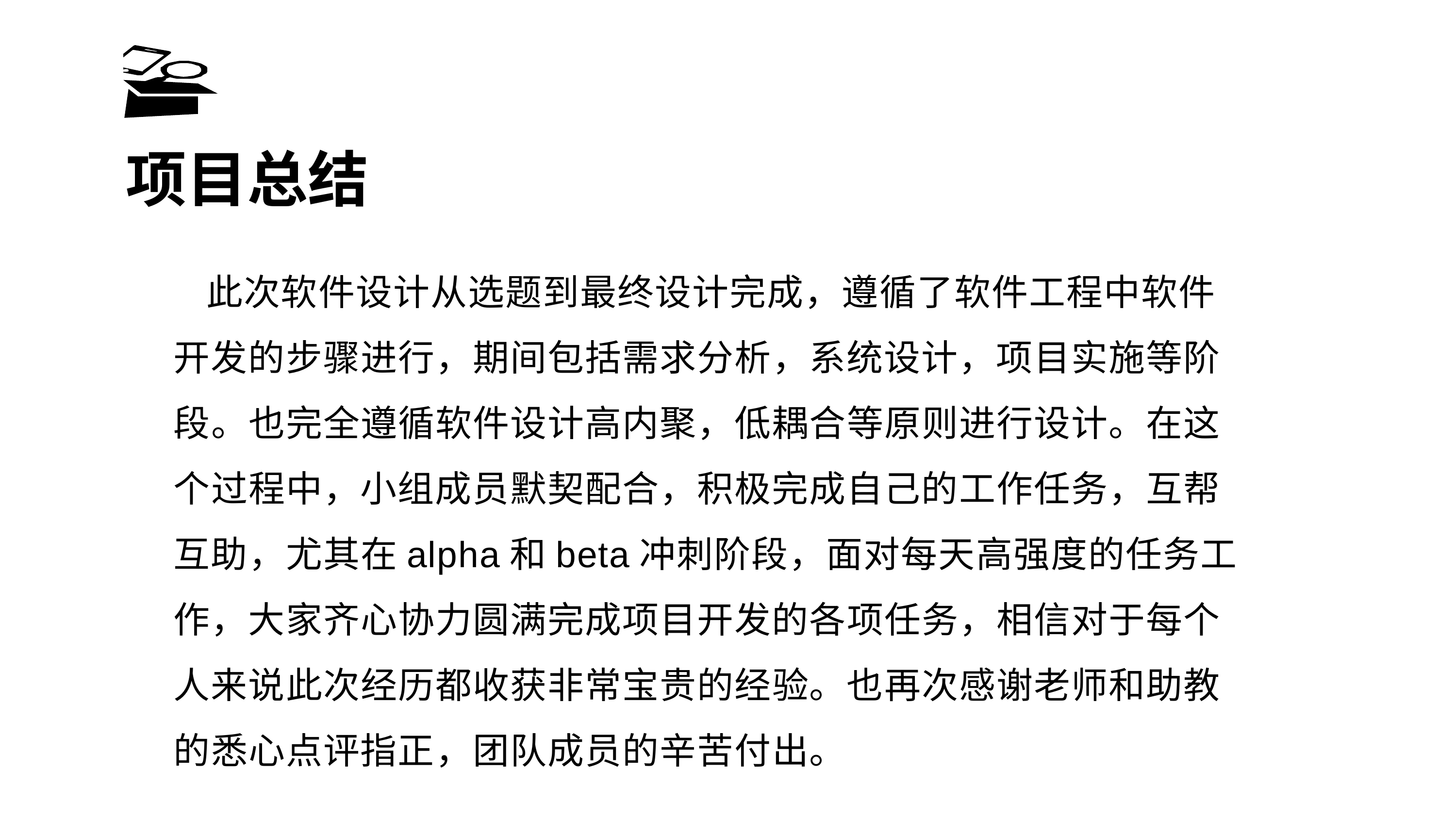

项目总结

   此次软件设计从选题到最终设计完成，遵循了软件工程中软件开发的步骤进行，期间包括需求分析，系统设计，项目实施等阶段。也完全遵循软件设计高内聚，低耦合等原则进行设计。在这个过程中，小组成员默契配合，积极完成自己的工作任务，互帮互助，尤其在alpha和beta冲刺阶段，面对每天高强度的任务工作，大家齐心协力圆满完成项目开发的各项任务，相信对于每个人来说此次经历都收获非常宝贵的经验。也再次感谢老师和助教的悉心点评指正，团队成员的辛苦付出。